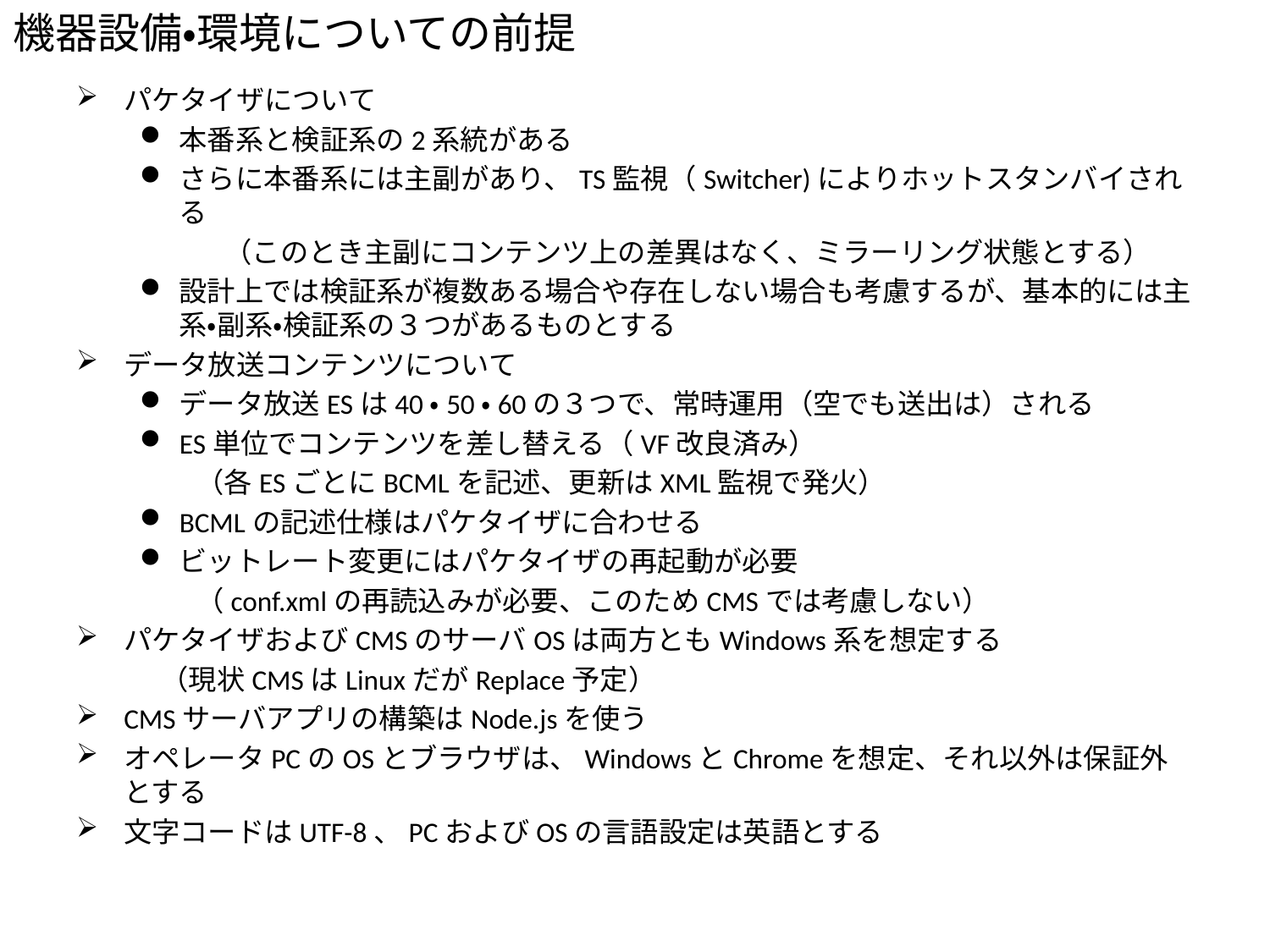

機器設備・環境についての前提
パケタイザについて
本番系と検証系の2系統がある
さらに本番系には主副があり、TS監視（Switcher)によりホットスタンバイされる
　　　（このとき主副にコンテンツ上の差異はなく、ミラーリング状態とする）
設計上では検証系が複数ある場合や存在しない場合も考慮するが、基本的には主系・副系・検証系の３つがあるものとする
データ放送コンテンツについて
データ放送ESは40・50・60の３つで、常時運用（空でも送出は）される
ES単位でコンテンツを差し替える（VF改良済み）
　　（各ESごとにBCMLを記述、更新はXML監視で発火）
BCMLの記述仕様はパケタイザに合わせる
ビットレート変更にはパケタイザの再起動が必要
　　（conf.xmlの再読込みが必要、このためCMSでは考慮しない）
パケタイザおよびCMSのサーバOSは両方ともWindows系を想定する
　　　（現状CMSはLinuxだがReplace予定）
CMSサーバアプリの構築はNode.jsを使う
オペレータPCのOSとブラウザは、WindowsとChromeを想定、それ以外は保証外とする
文字コードはUTF-8、PCおよびOSの言語設定は英語とする